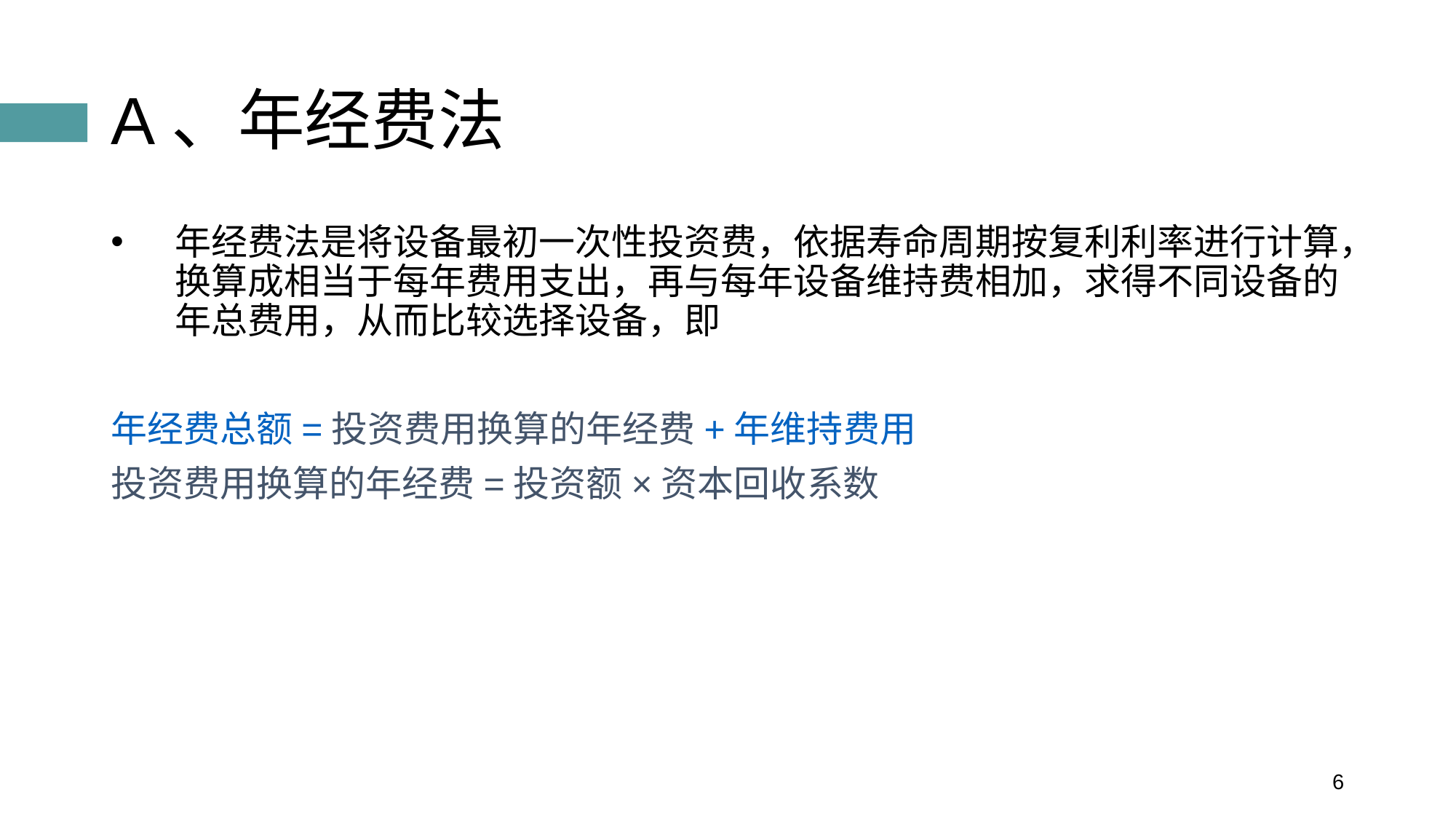

# A、年经费法
年经费法是将设备最初一次性投资费，依据寿命周期按复利利率进行计算，换算成相当于每年费用支出，再与每年设备维持费相加，求得不同设备的年总费用，从而比较选择设备，即

年经费总额=投资费用换算的年经费+年维持费用
投资费用换算的年经费=投资额×资本回收系数

6